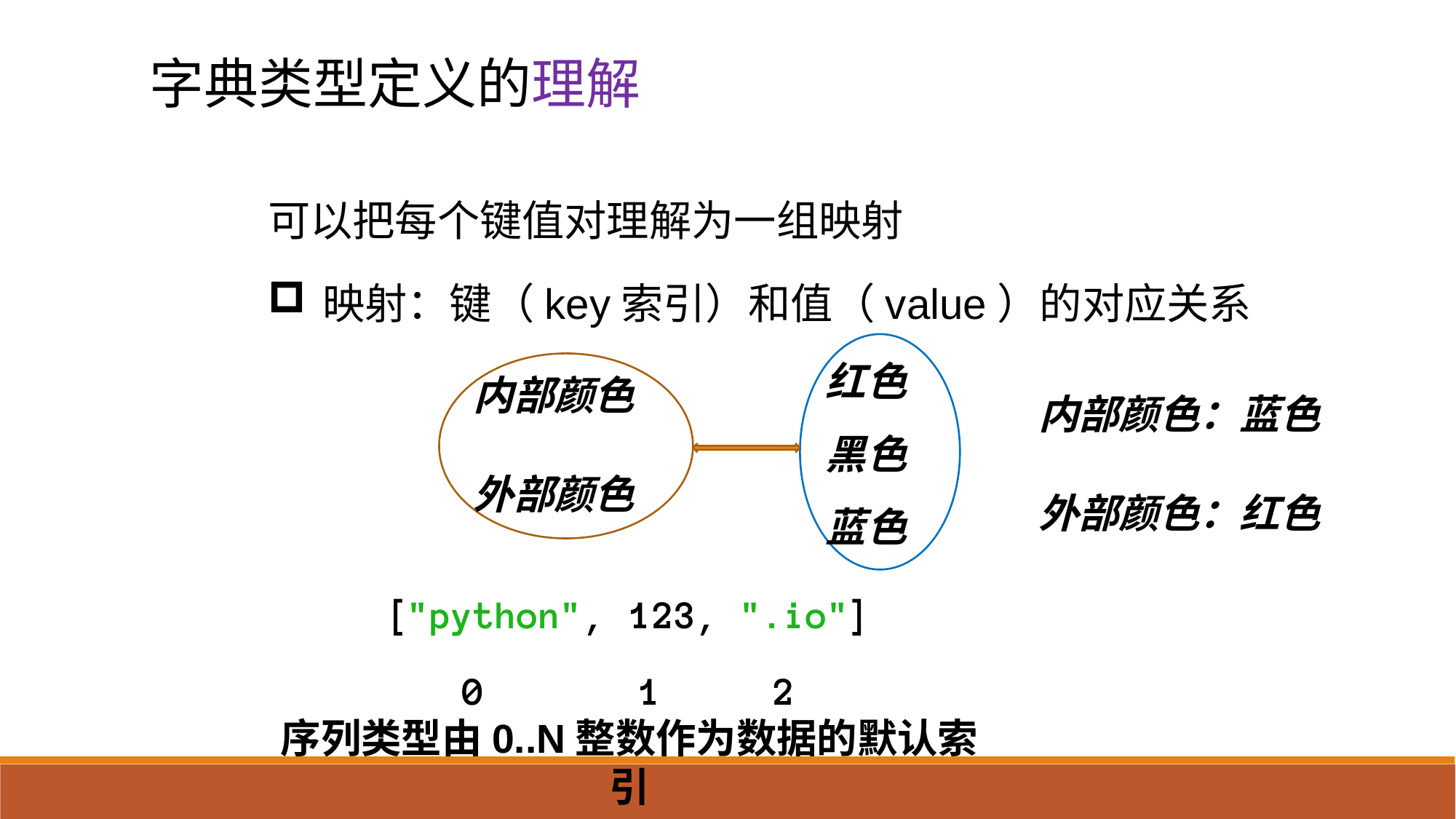

字典类型定义的理解
可以把每个键值对理解为一组映射
映射：键（key索引）和值（value）的对应关系
红色黑色 蓝色

内部颜色

外部颜色
内部颜色：蓝色

外部颜色：红色

["python",	123, ".io"]
0	1	2
序列类型由0..N整数作为数据的默认索引